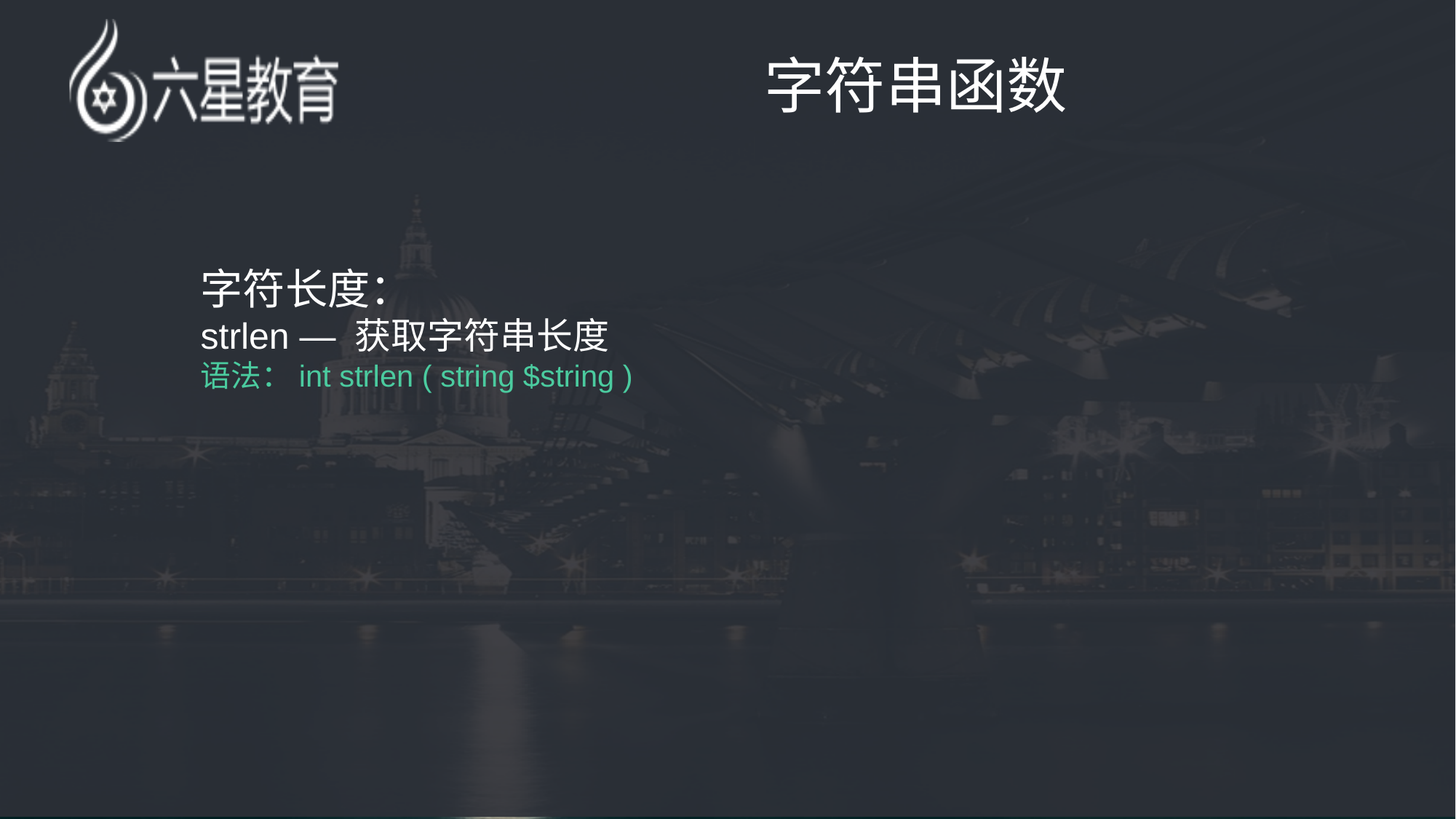

字符串函数
字符长度：
strlen — 获取字符串长度
语法：int strlen ( string $string )